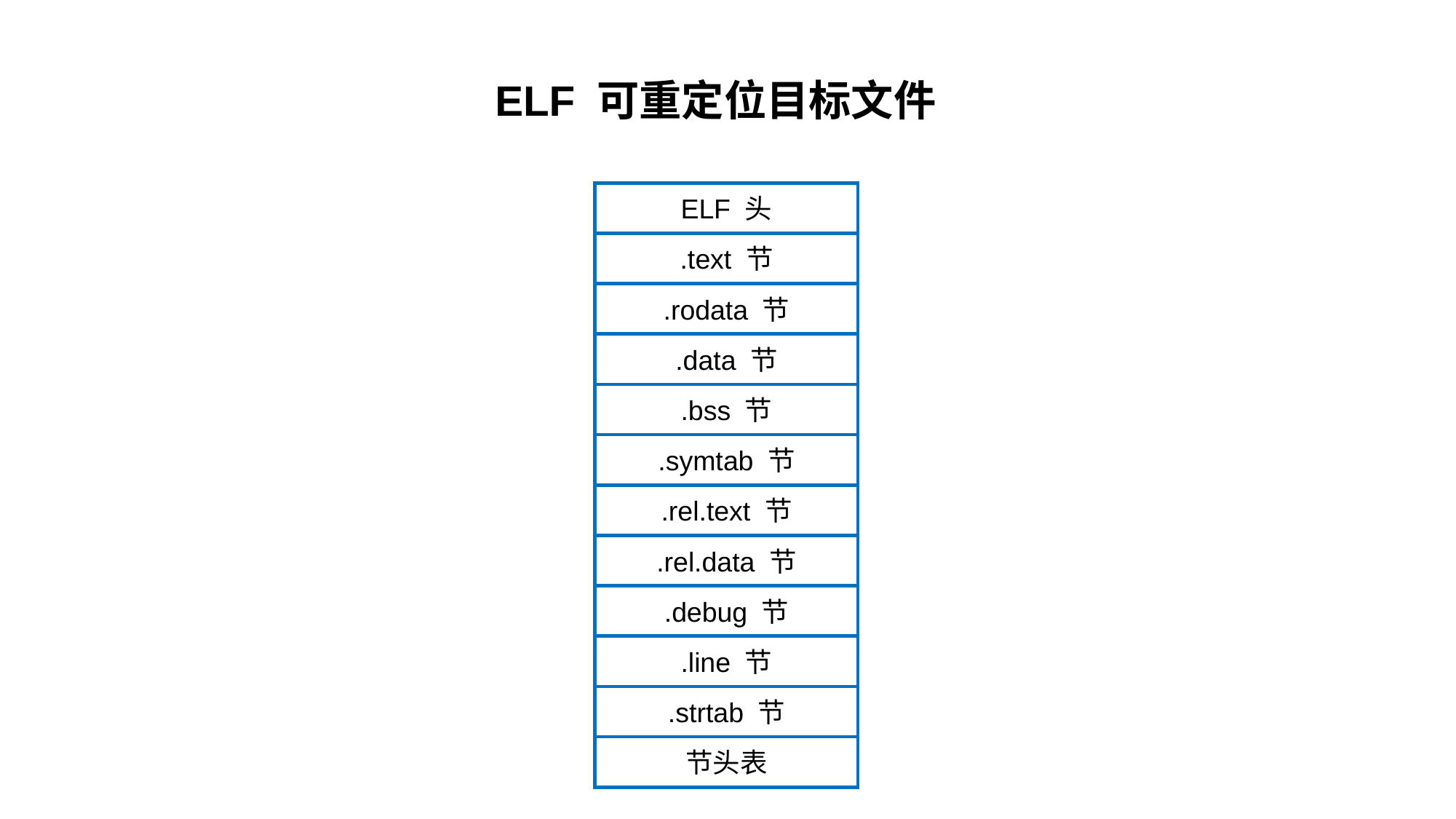

ELF 可重定位目标文件
ELF 头
.text 节
.rodata 节
.data 节
.bss 节
.symtab 节
.rel.text 节
.rel.data 节
.debug 节
.line 节
.strtab 节
节头表